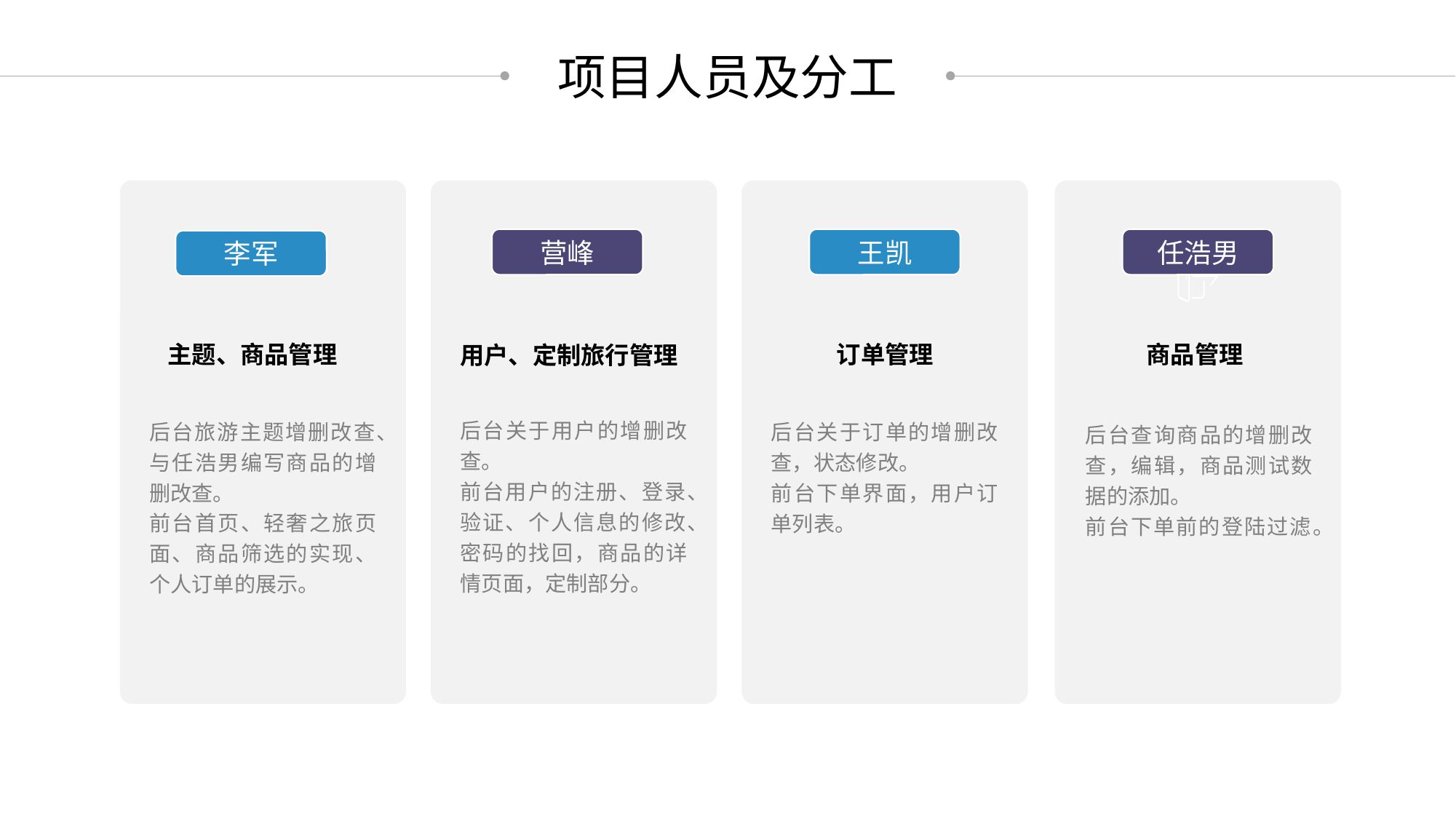

项目人员及分工

主题、商品管理
后台旅游主题增删改查、与任浩男编写商品的增删改查。
前台首页、轻奢之旅页面、商品筛选的实现、个人订单的展示。

用户、定制旅行管理
后台关于用户的增删改查。
前台用户的注册、登录、验证、个人信息的修改、密码的找回，商品的详情页面，定制部分。

订单管理
后台关于订单的增删改查，状态修改。
前台下单界面，用户订单列表。

商品管理
后台查询商品的增删改查，编辑，商品测试数据的添加。
前台下单前的登陆过滤。
营峰
王凯
任浩男
李军